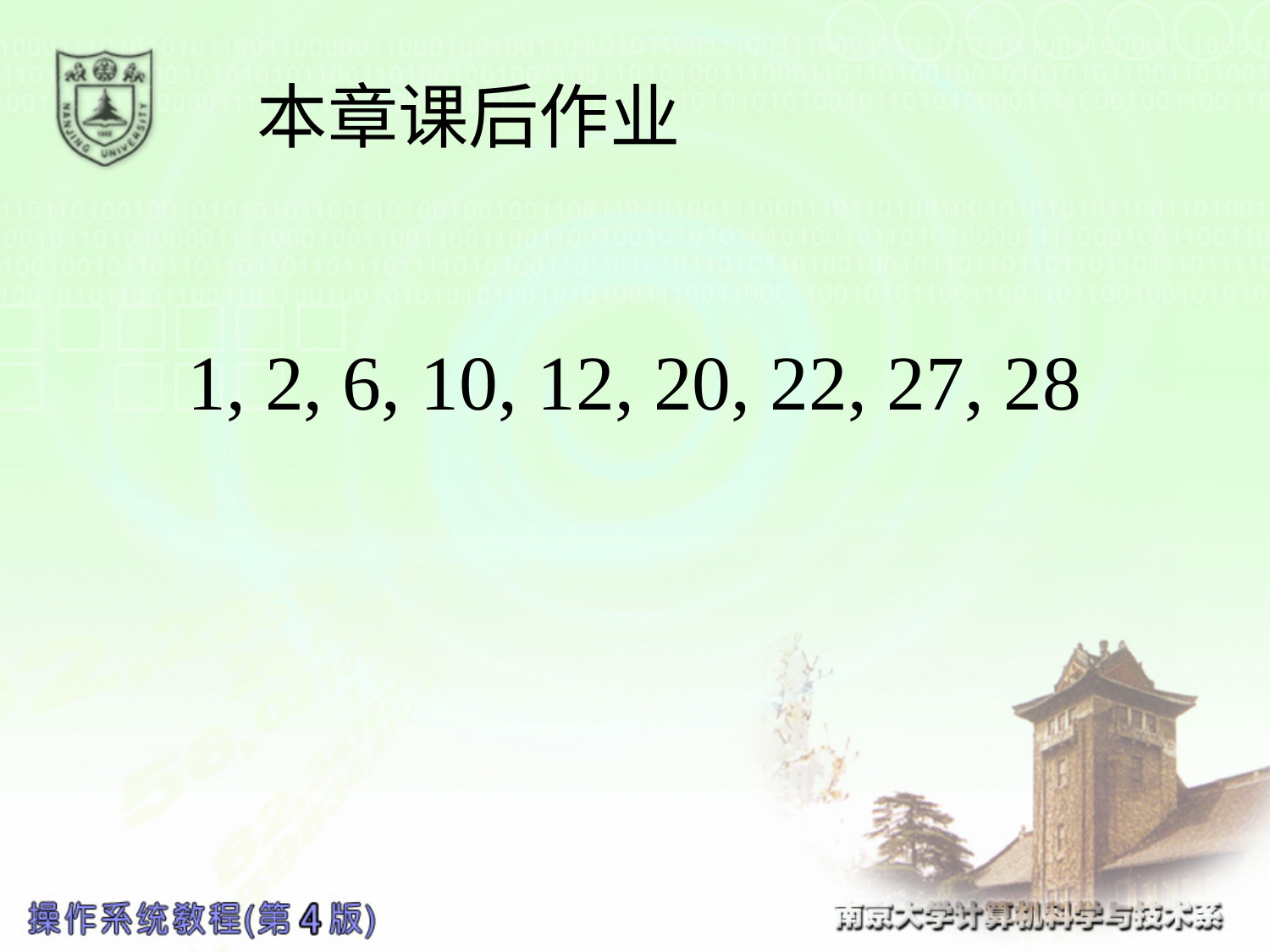

本章课后作业
1, 2, 6, 10, 12, 20, 22, 27, 28